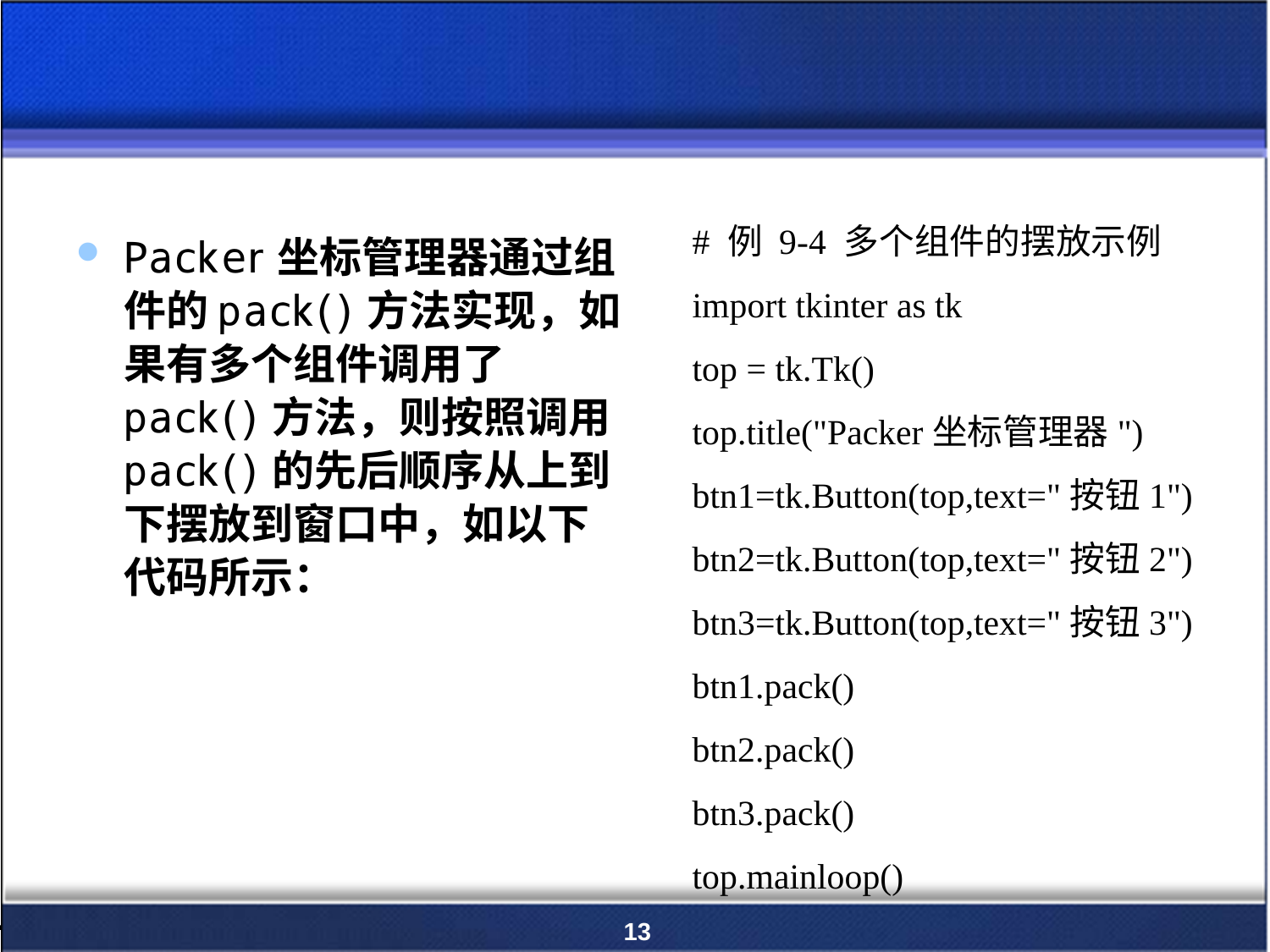

#
# 例 9‑4 多个组件的摆放示例
import tkinter as tk
top = tk.Tk()
top.title("Packer坐标管理器")
btn1=tk.Button(top,text="按钮1")
btn2=tk.Button(top,text="按钮2")
btn3=tk.Button(top,text="按钮3")
btn1.pack()
btn2.pack()
btn3.pack()
top.mainloop()
Packer坐标管理器通过组件的pack()方法实现，如果有多个组件调用了pack()方法，则按照调用pack()的先后顺序从上到下摆放到窗口中，如以下代码所示：

13